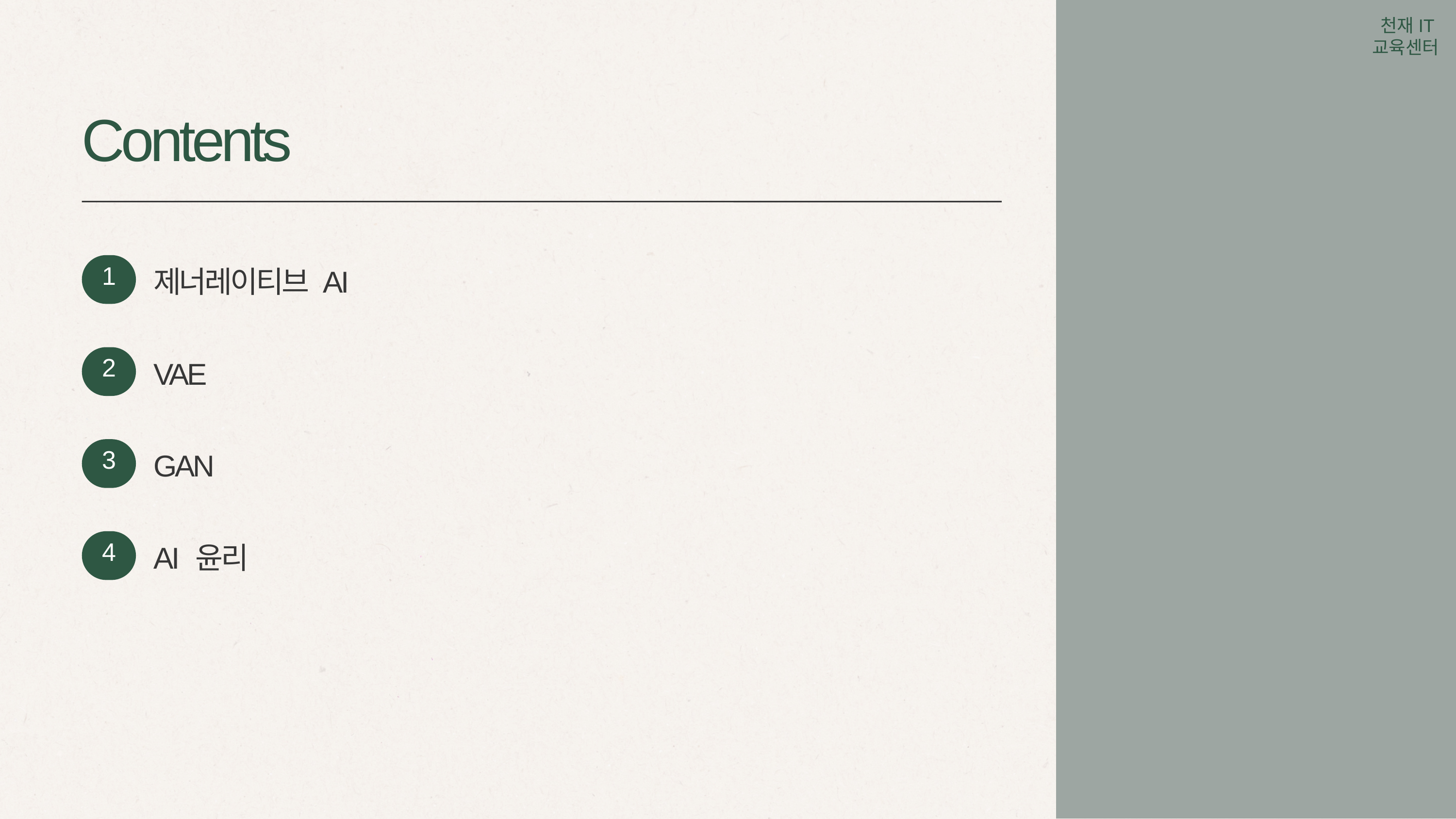

Contents

1
제너레이티브 AI

2
VAE

3
GAN

4
AI 윤리